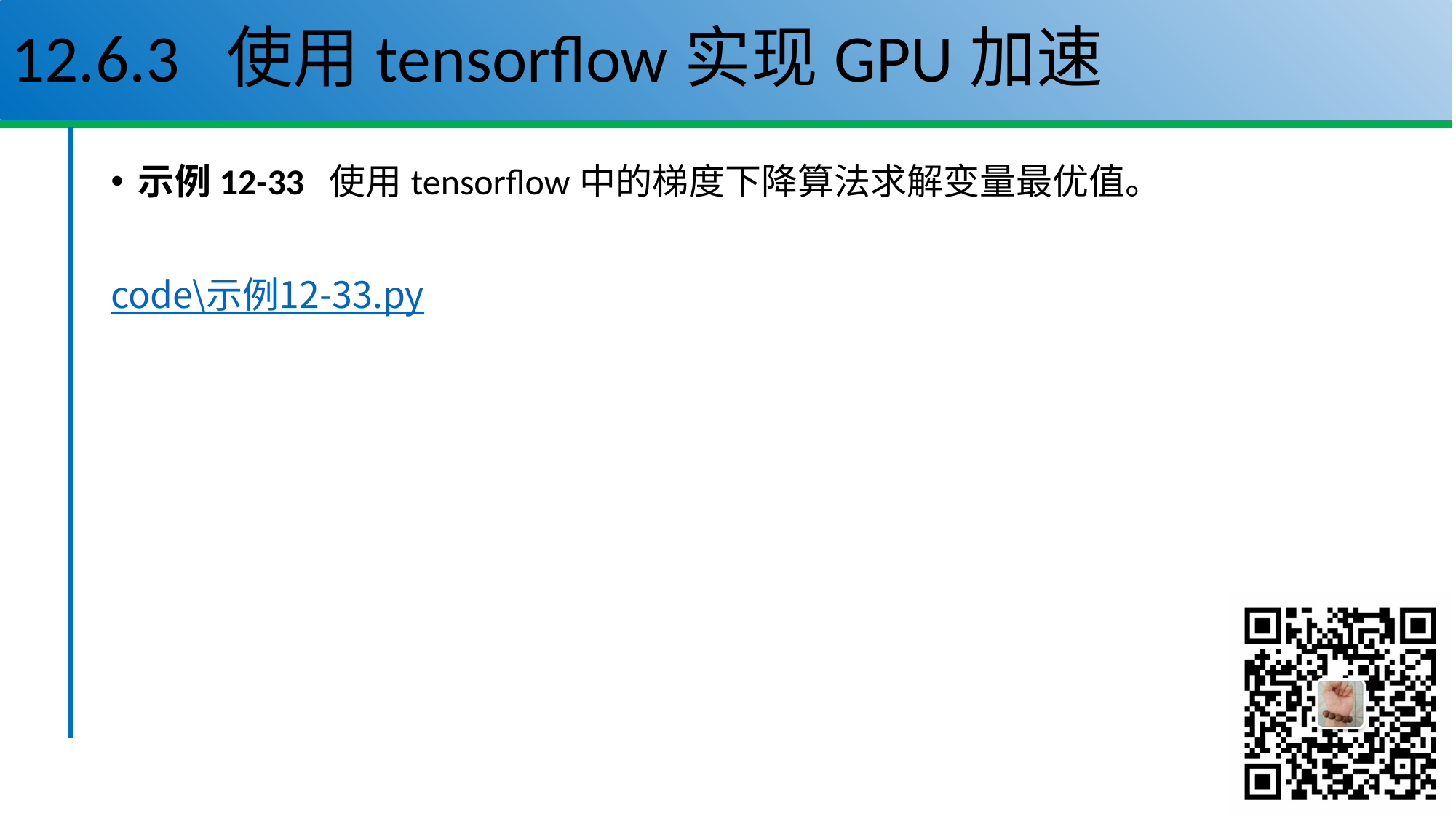

# 12.6.3  使用tensorflow实现GPU加速
示例12-33  使用tensorflow中的梯度下降算法求解变量最优值。

code\示例12-33.py
78